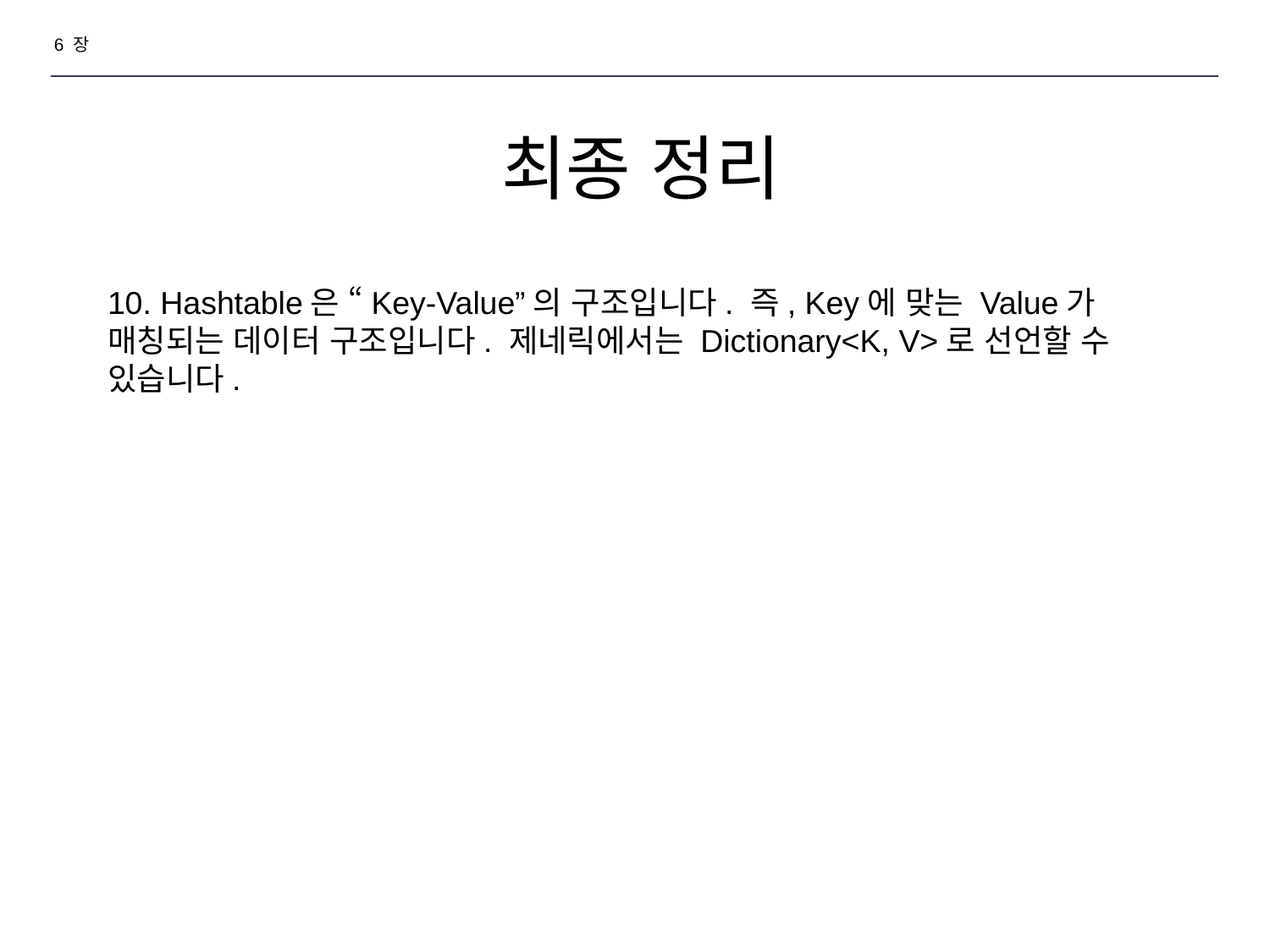

6 장
# 최종 정리

10. Hashtable은 “Key-Value”의 구조입니다. 즉, Key에 맞는 Value가 매칭되는 데이터 구조입니다. 제네릭에서는 Dictionary<K, V>로 선언할 수 있습니다.